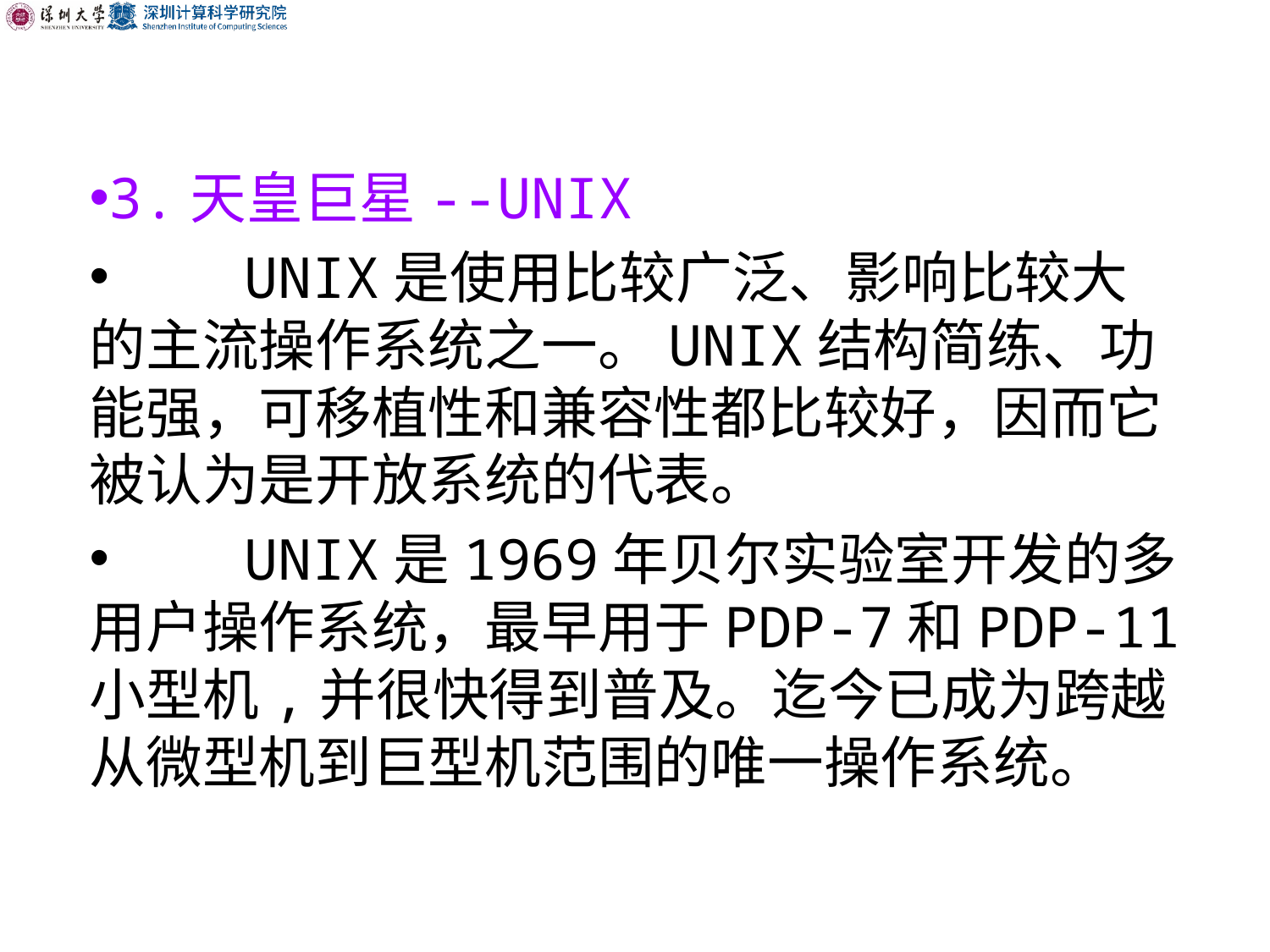

#
3.天皇巨星--UNIX
    UNIX是使用比较广泛、影响比较大的主流操作系统之一。UNIX结构简练、功能强，可移植性和兼容性都比较好，因而它被认为是开放系统的代表。
    UNIX是1969年贝尔实验室开发的多用户操作系统，最早用于PDP-7和PDP-11小型机,并很快得到普及。迄今已成为跨越从微型机到巨型机范围的唯一操作系统。